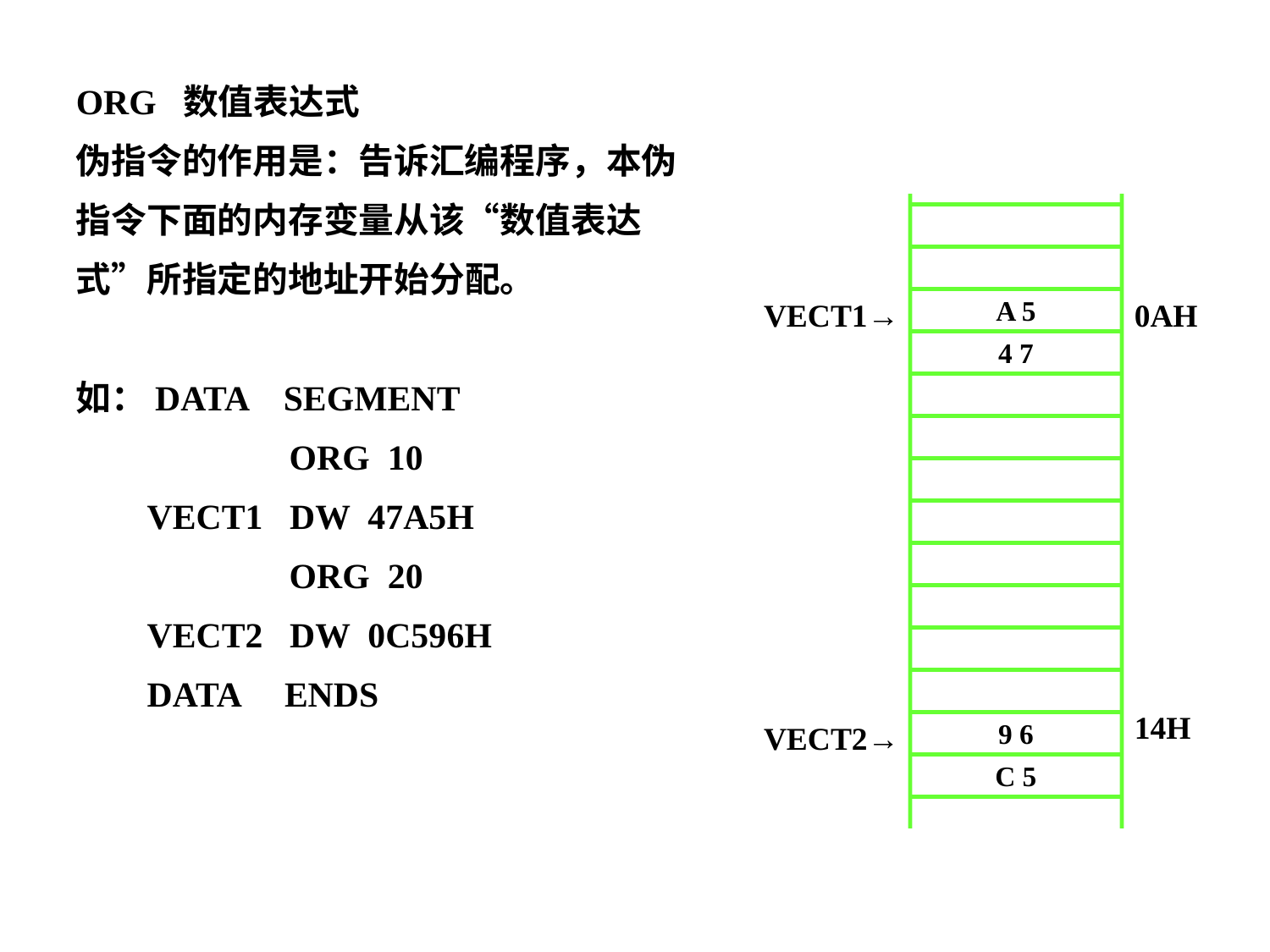

ORG  数值表达式
伪指令的作用是：告诉汇编程序，本伪指令下面的内存变量从该“数值表达式”所指定的地址开始分配。

如：DATA    SEGMENT
                        ORG  10
        VECT1   DW  47A5H
                        ORG  20
        VECT2   DW  0C596H
        DATA     ENDS

VECT1→

A 5

0AH
4 7

14H
VECT2→
9 6
C 5